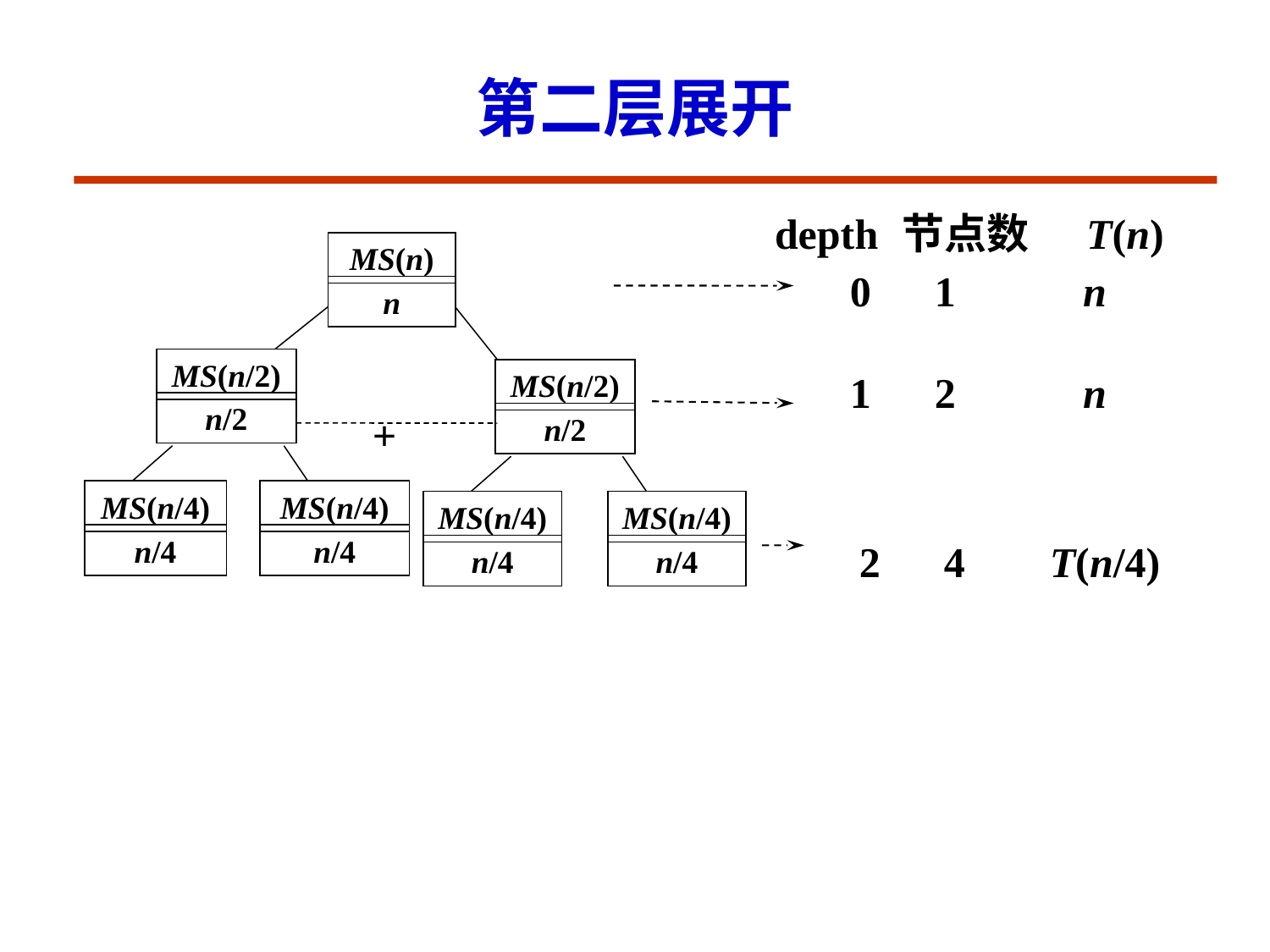

# 第二层展开

depth	节点数     T(n)
MS(n)
n
0      1            n

MS(n/2)
n/2
MS(n/2)
n/2
1      2            n

+

MS(n/4)
n/4
MS(n/4)
n/4
MS(n/4)
n/4
MS(n/4)
n/4
 2      4        T(n/4)